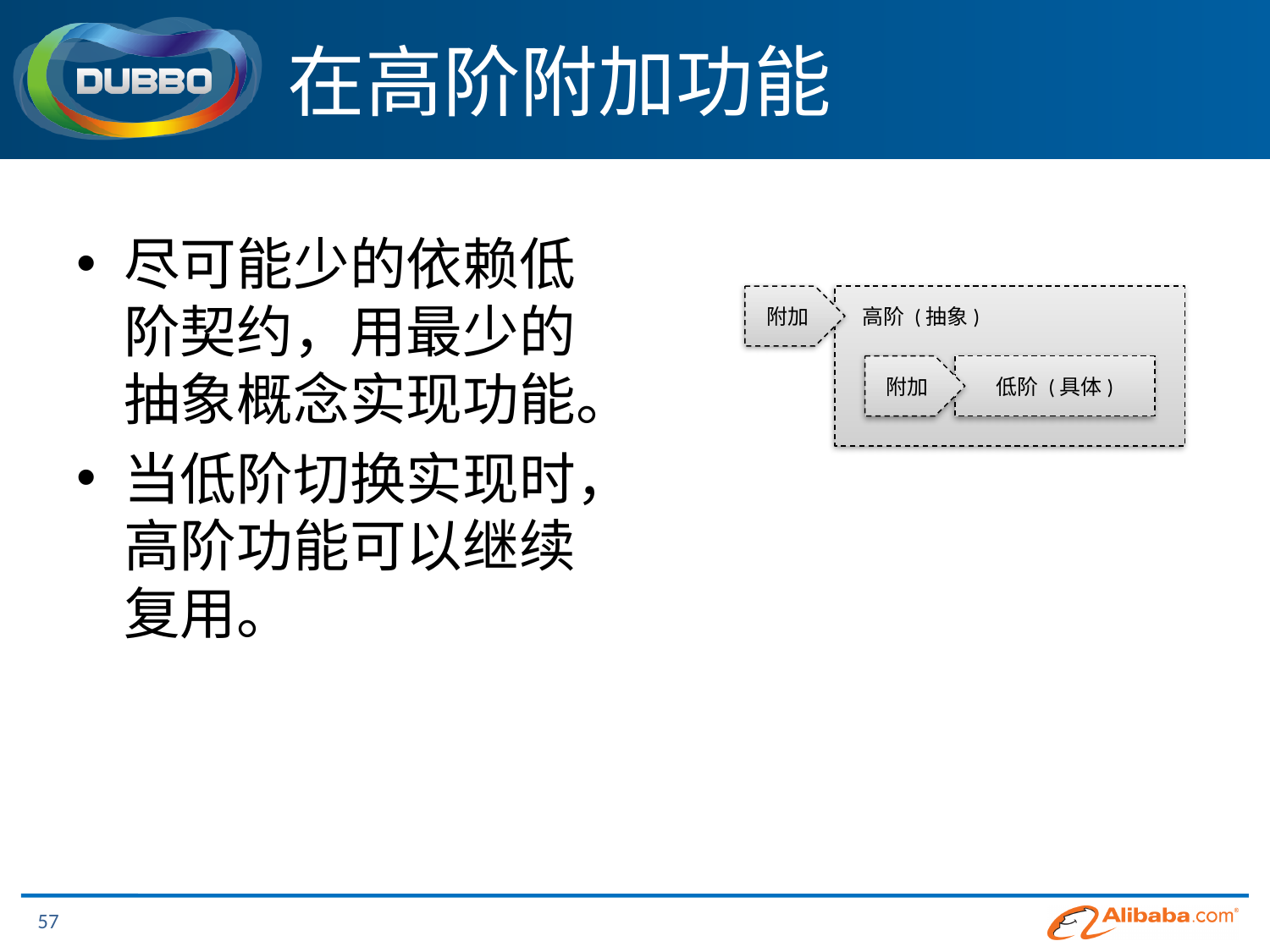

# 在高阶附加功能
尽可能少的依赖低阶契约，用最少的抽象概念实现功能。
当低阶切换实现时，高阶功能可以继续复用。
附加

高阶 (抽象)
附加
低阶 (具体)
57